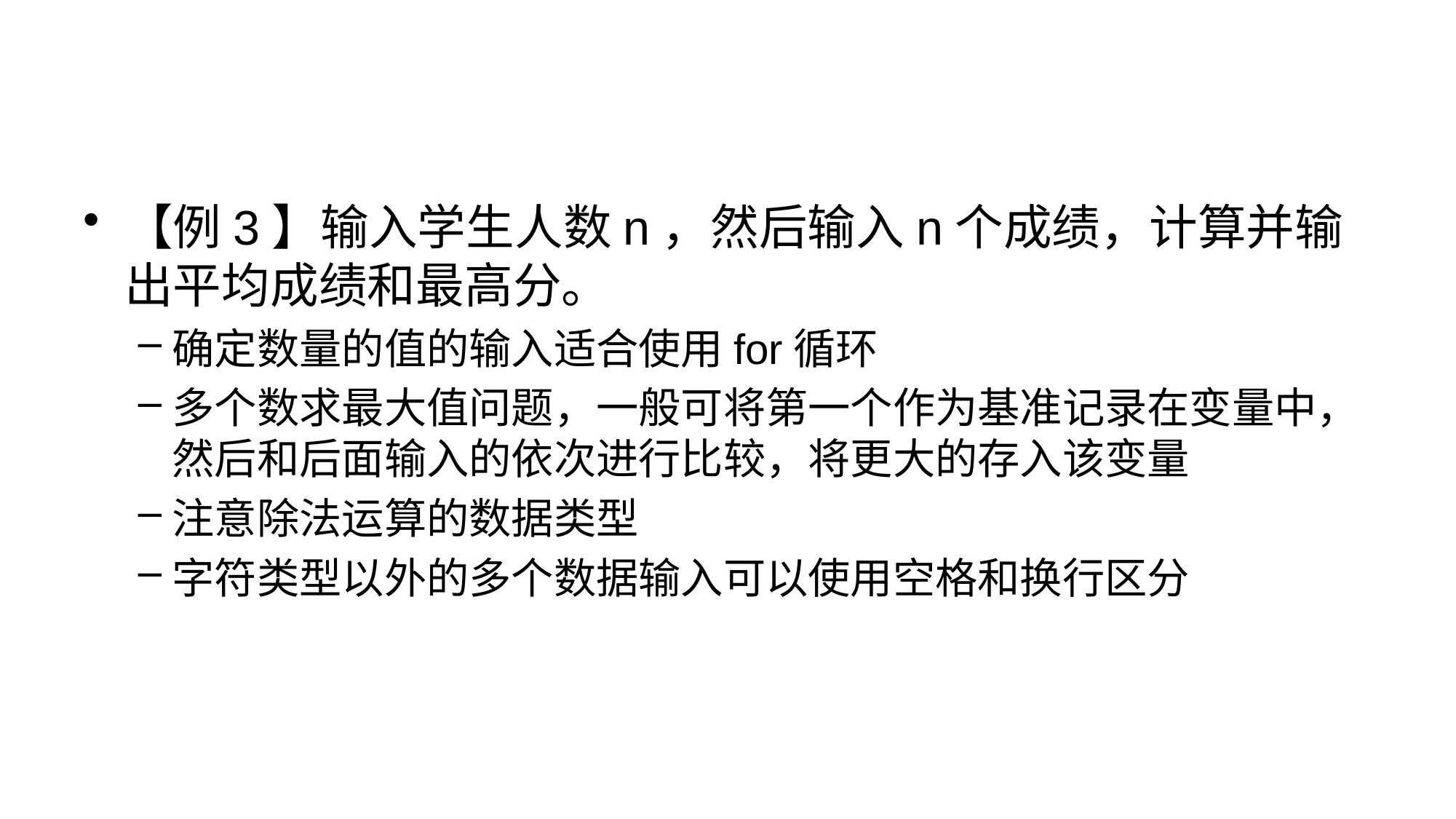

#
【例3】输入学生人数n，然后输入n个成绩，计算并输出平均成绩和最高分。
确定数量的值的输入适合使用for循环
多个数求最大值问题，一般可将第一个作为基准记录在变量中，然后和后面输入的依次进行比较，将更大的存入该变量
注意除法运算的数据类型
字符类型以外的多个数据输入可以使用空格和换行区分